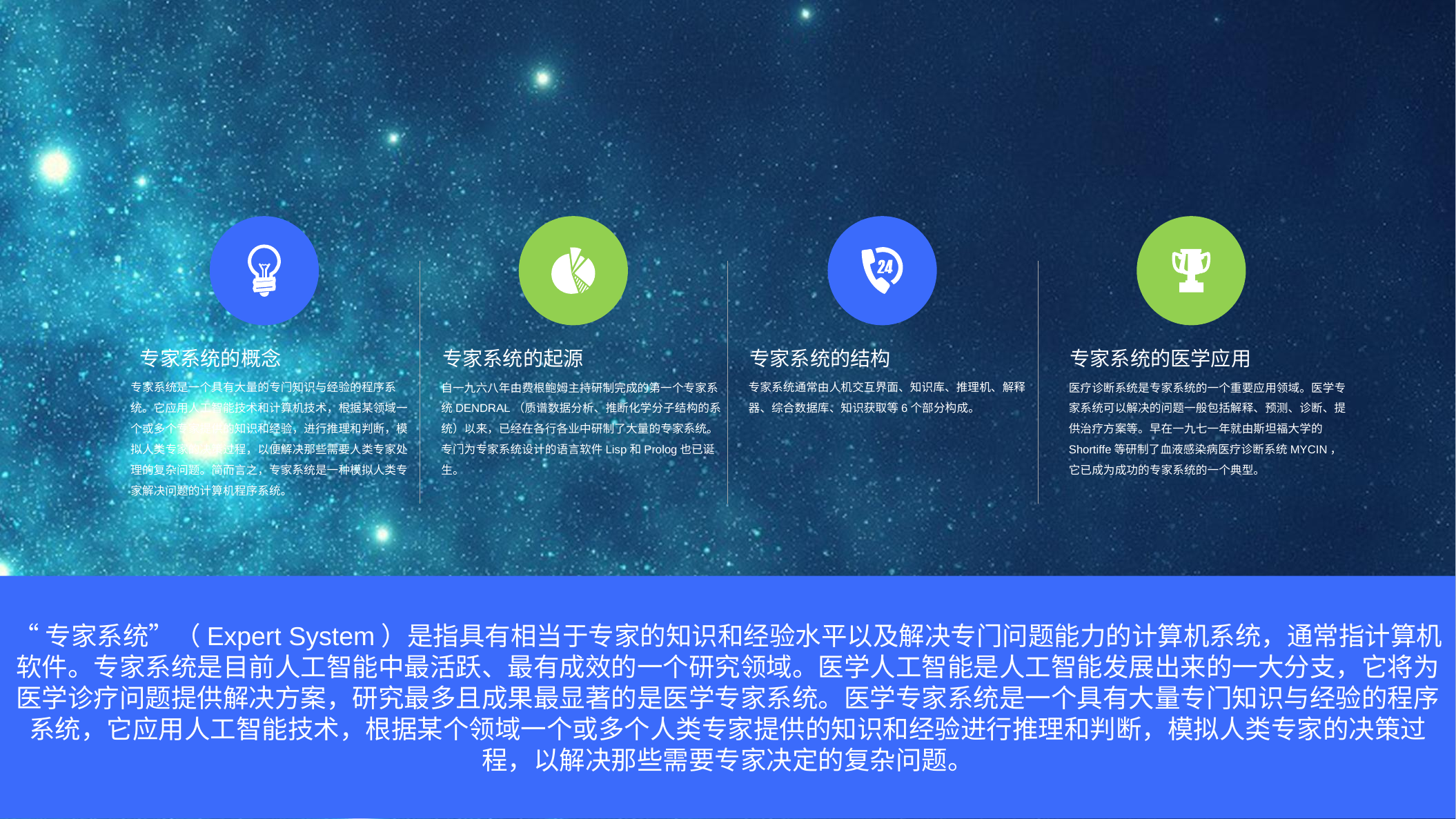

专家系统的概念
专家系统的起源
专家系统的结构
专家系统的医学应用
专家系统是一个具有大量的专门知识与经验的程序系统。它应用人工智能技术和计算机技术，根据某领域一个或多个专家提供的知识和经验，进行推理和判断，模拟人类专家的决策过程，以便解决那些需要人类专家处理的复杂问题。简而言之，专家系统是一种模拟人类专家解决问题的计算机程序系统。
自一九六八年由费根鲍姆主持研制完成的第一个专家系统DENDRAL（质谱数据分析、推断化学分子结构的系统）以来，已经在各行各业中研制了大量的专家系统。专门为专家系统设计的语言软件Lisp和Prolog也已诞生。
专家系统通常由人机交互界面、知识库、推理机、解释器、综合数据库、知识获取等6个部分构成。
医疗诊断系统是专家系统的一个重要应用领域。医学专家系统可以解决的问题一般包括解释、预测、诊断、提供治疗方案等。早在一九七一年就由斯坦福大学的Shortiffe等研制了血液感染病医疗诊断系统MYCIN，它已成为成功的专家系统的一个典型。
“专家系统”（Expert System）是指具有相当于专家的知识和经验水平以及解决专门问题能力的计算机系统，通常指计算机软件。专家系统是目前人工智能中最活跃、最有成效的一个研究领域。医学人工智能是人工智能发展出来的一大分支，它将为医学诊疗问题提供解决方案，研究最多且成果最显著的是医学专家系统。医学专家系统是一个具有大量专门知识与经验的程序系统，它应用人工智能技术，根据某个领域一个或多个人类专家提供的知识和经验进行推理和判断，模拟人类专家的决策过程，以解决那些需要专家决定的复杂问题。